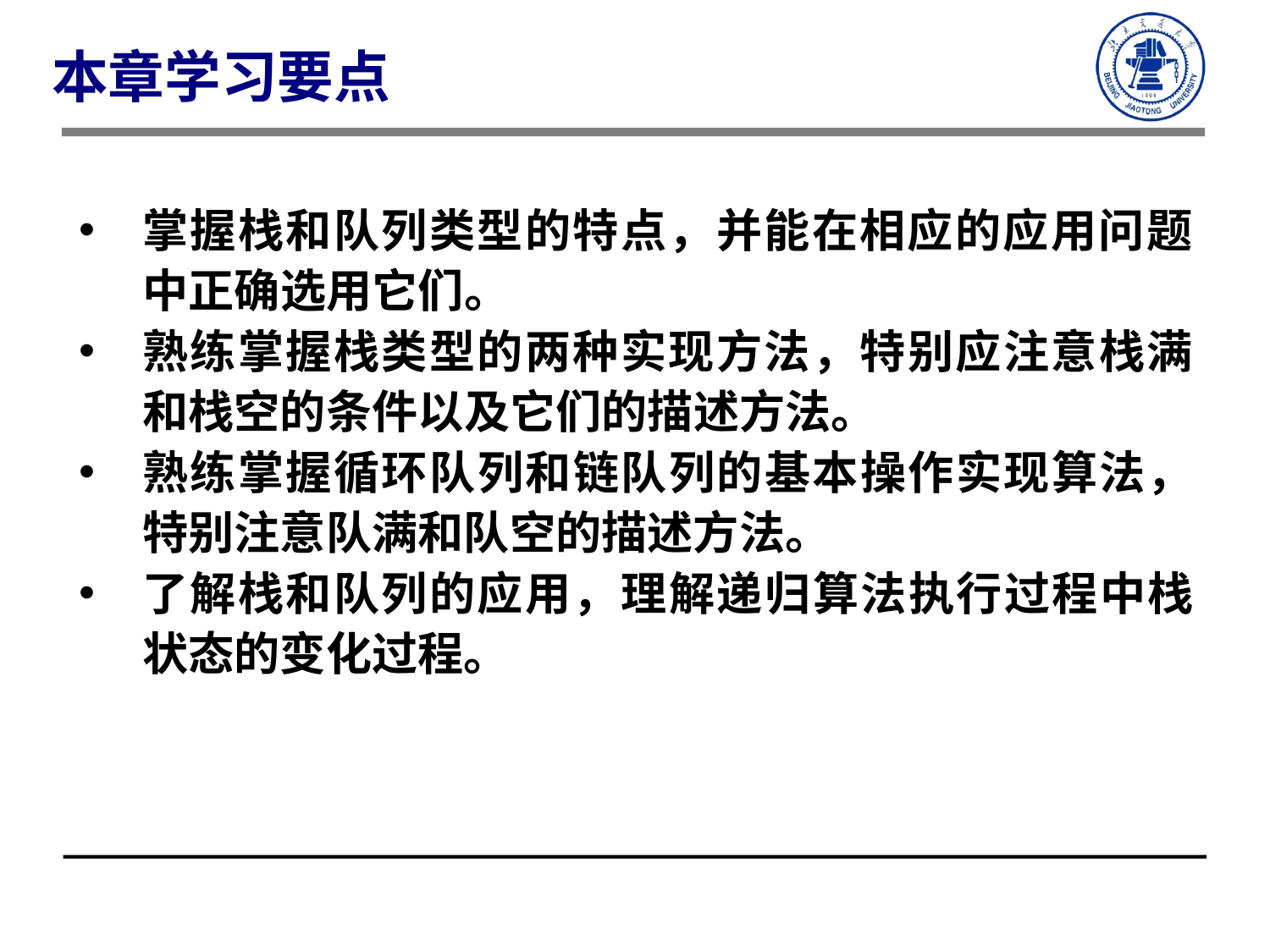

本章学习要点
掌握栈和队列类型的特点，并能在相应的应用问题中正确选用它们。
熟练掌握栈类型的两种实现方法，特别应注意栈满和栈空的条件以及它们的描述方法。
熟练掌握循环队列和链队列的基本操作实现算法，特别注意队满和队空的描述方法。
了解栈和队列的应用，理解递归算法执行过程中栈状态的变化过程。